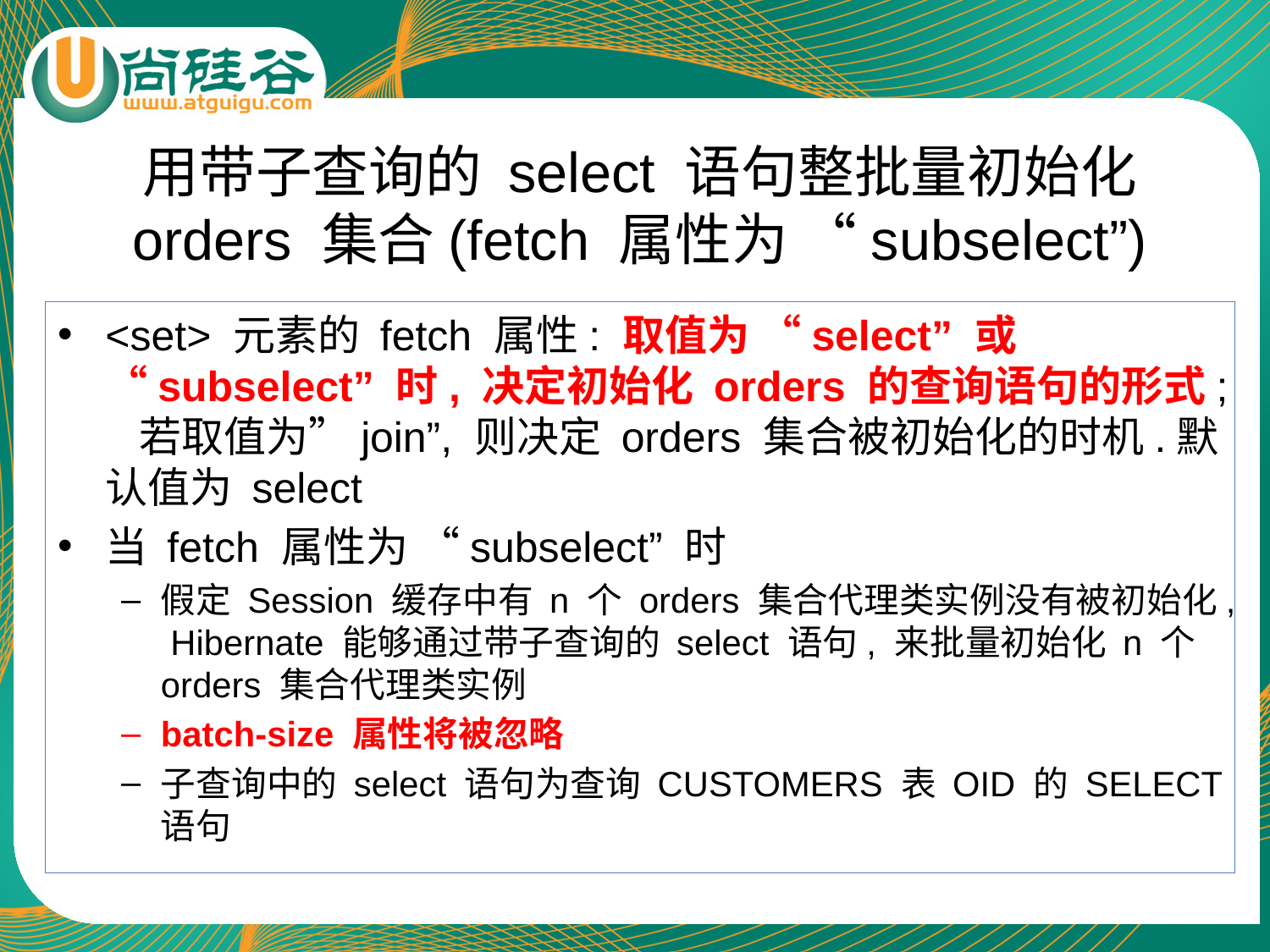

# 用带子查询的 select 语句整批量初始化 orders 集合(fetch 属性为 “subselect”)
<set> 元素的 fetch 属性: 取值为 “select” 或 “subselect” 时, 决定初始化 orders 的查询语句的形式;  若取值为”join”, 则决定 orders 集合被初始化的时机.默认值为 select
当 fetch 属性为 “subselect” 时
假定 Session 缓存中有 n 个 orders 集合代理类实例没有被初始化, Hibernate 能够通过带子查询的 select 语句, 来批量初始化 n 个 orders 集合代理类实例
batch-size 属性将被忽略
子查询中的 select 语句为查询 CUSTOMERS 表 OID 的 SELECT 语句